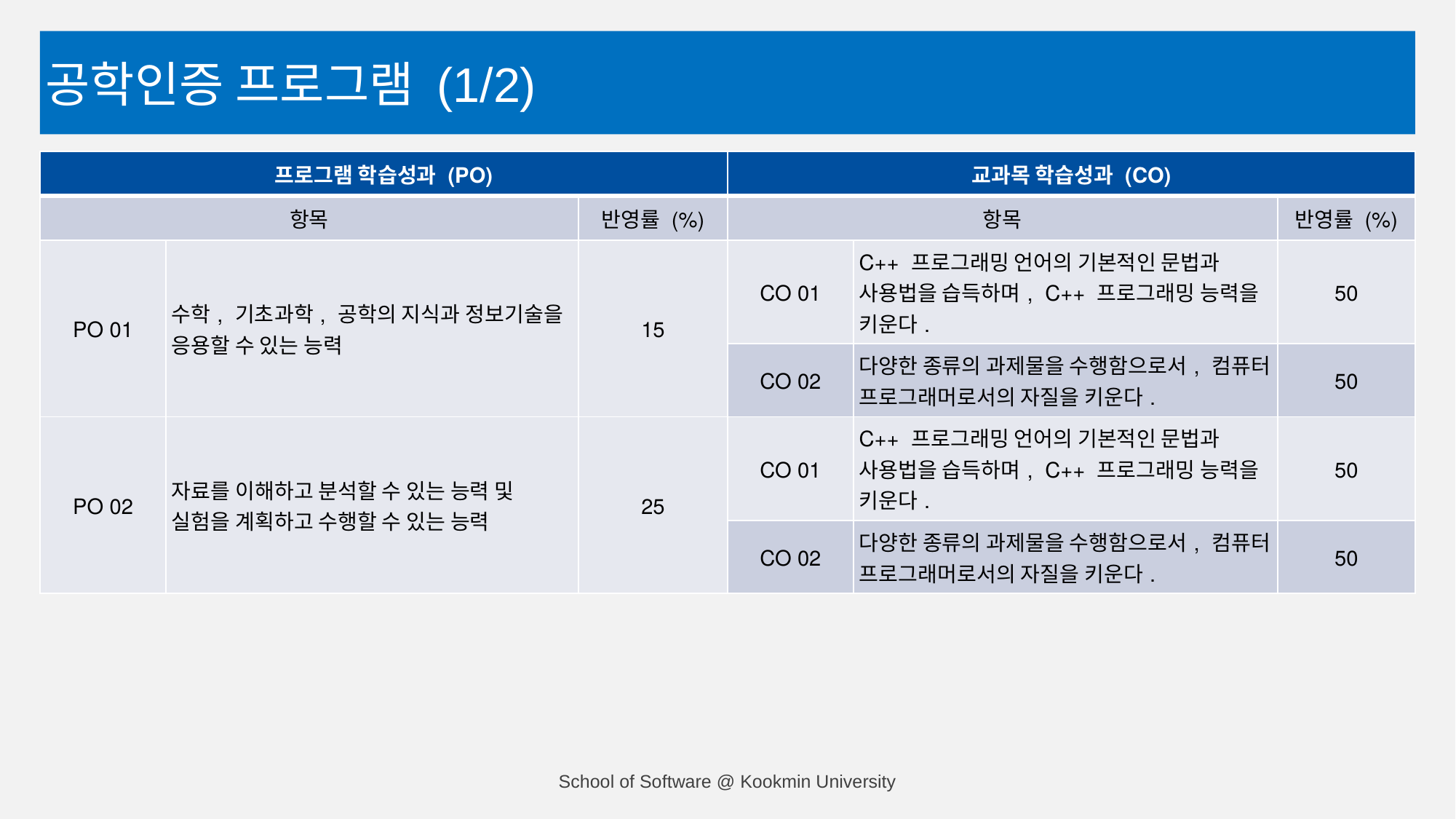

# 공학인증 프로그램 (1/2)
| 프로그램 학습성과 (PO) |  |  | 교과목 학습성과 (CO) |  |  |
| --- | --- | --- | --- | --- | --- |
| 항목 |  | 반영률 (%) | 항목 |  | 반영률 (%) |
| PO 01 | 수학, 기초과학, 공학의 지식과 정보기술을 응용할 수 있는 능력 | 15 | CO 01 | C++ 프로그래밍 언어의 기본적인 문법과 사용법을 습득하며, C++ 프로그래밍 능력을 키운다. | 50 |
|  |  |  | CO 02 | 다양한 종류의 과제물을 수행함으로서, 컴퓨터 프로그래머로서의 자질을 키운다. | 50 |
| PO 02 | 자료를 이해하고 분석할 수 있는 능력 및 실험을 계획하고 수행할 수 있는 능력 | 25 | CO 01 | C++ 프로그래밍 언어의 기본적인 문법과 사용법을 습득하며, C++ 프로그래밍 능력을 키운다. | 50 |
|  |  |  | CO 02 | 다양한 종류의 과제물을 수행함으로서, 컴퓨터 프로그래머로서의 자질을 키운다. | 50 |
School of Software @ Kookmin University